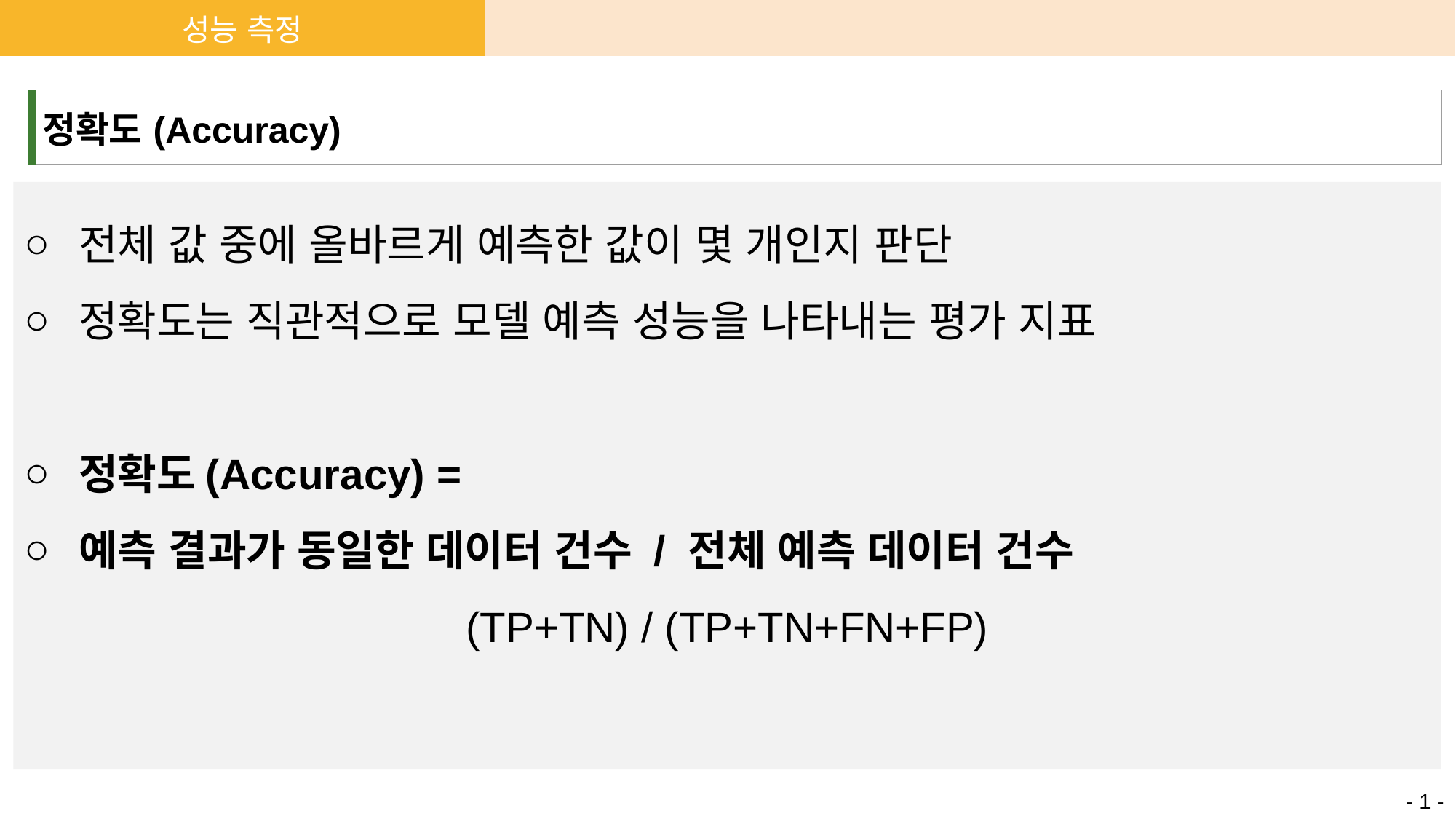

| 성능 측정 |  |  |  |
| --- | --- | --- | --- |
| 정확도(Accuracy) |
| --- |
전체 값 중에 올바르게 예측한 값이 몇 개인지 판단
정확도는 직관적으로 모델 예측 성능을 나타내는 평가 지표

정확도(Accuracy) =
예측 결과가 동일한 데이터 건수 / 전체 예측 데이터 건수
(TP+TN) / (TP+TN+FN+FP)
- 1 -